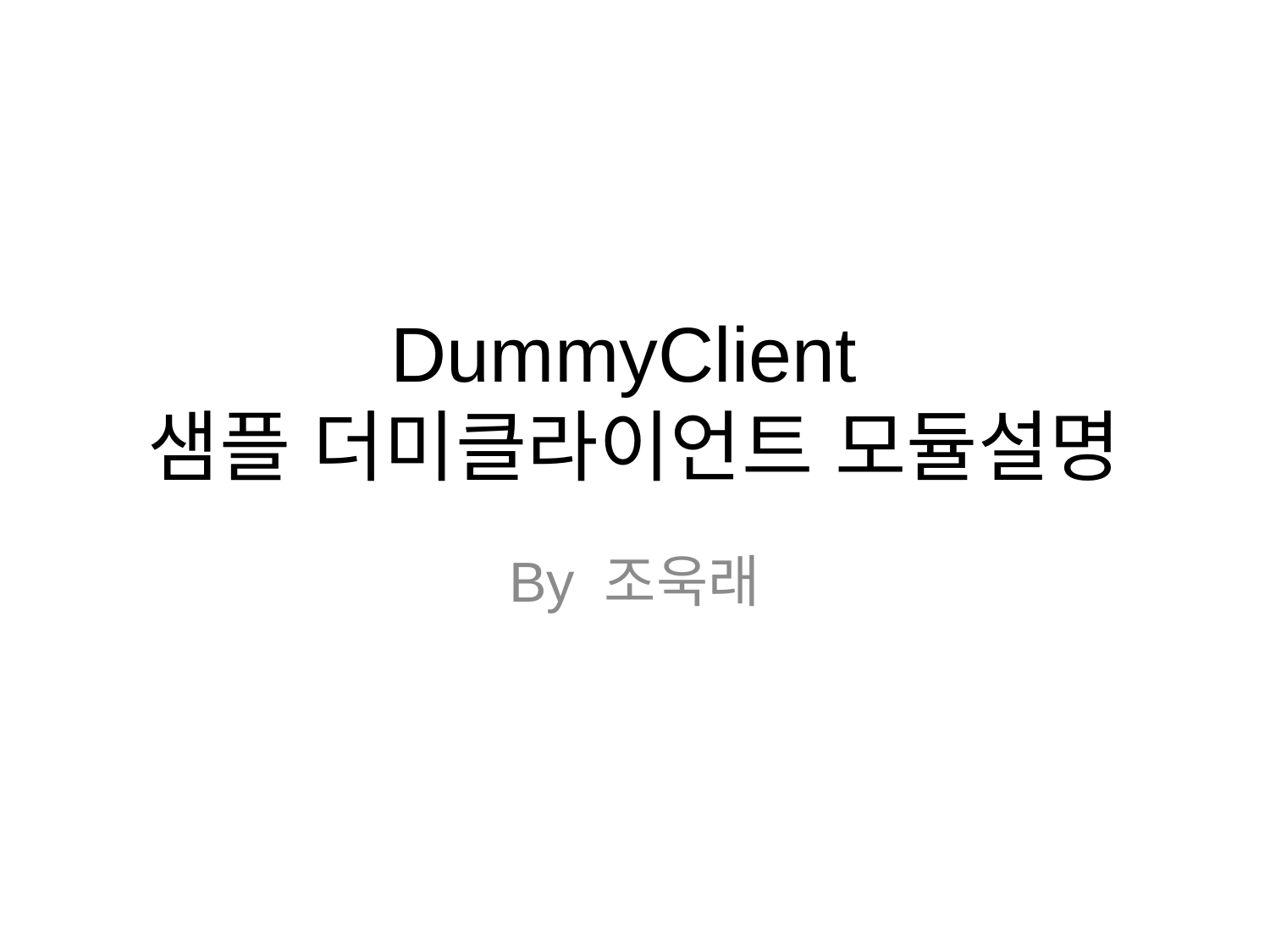

# DummyClient 샘플 더미클라이언트 모듈설명
By 조욱래